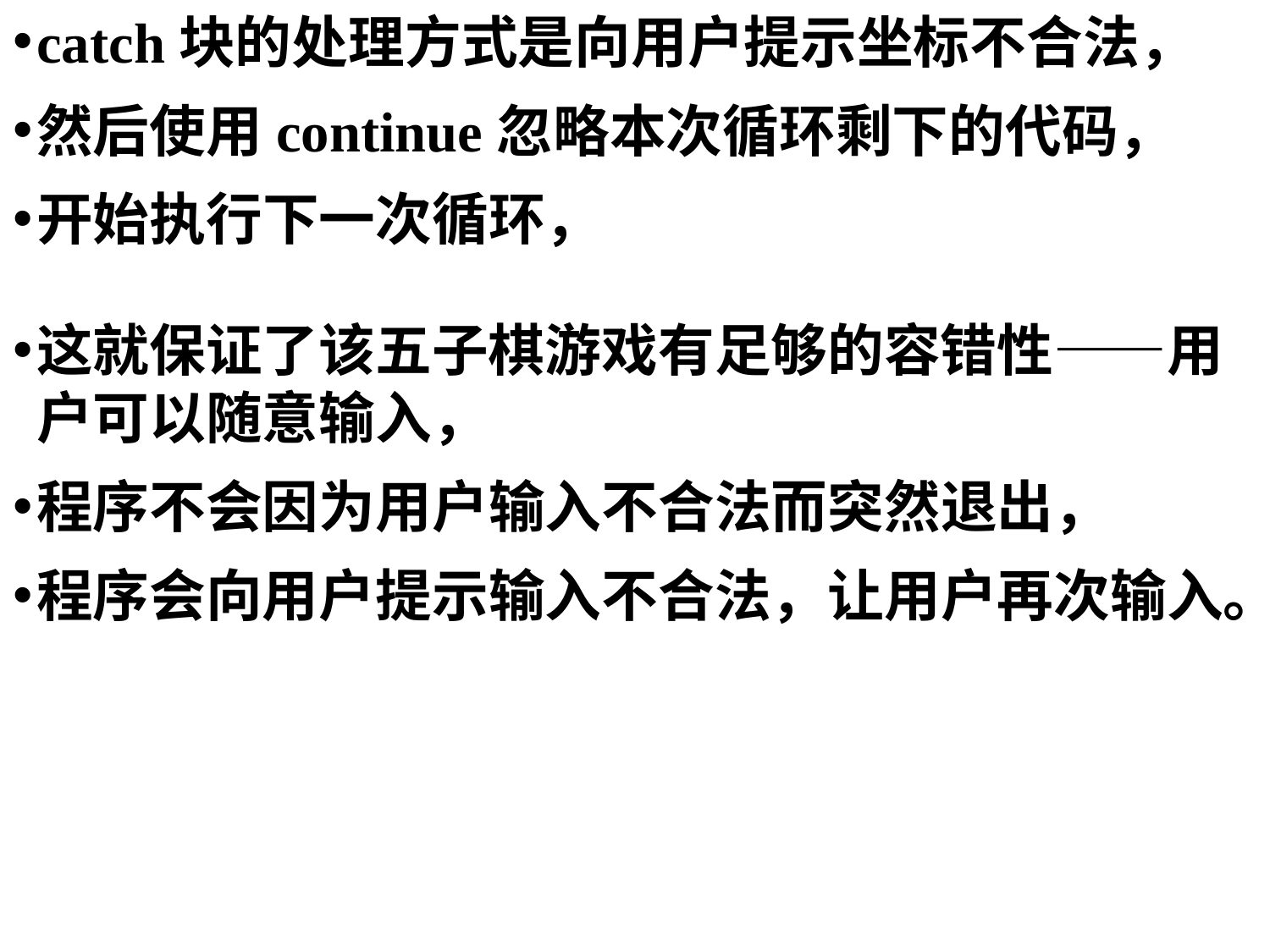

catch块的处理方式是向用户提示坐标不合法，
然后使用continue忽略本次循环剩下的代码，
开始执行下一次循环，
这就保证了该五子棋游戏有足够的容错性——用户可以随意输入，
程序不会因为用户输入不合法而突然退出，
程序会向用户提示输入不合法，让用户再次输入。